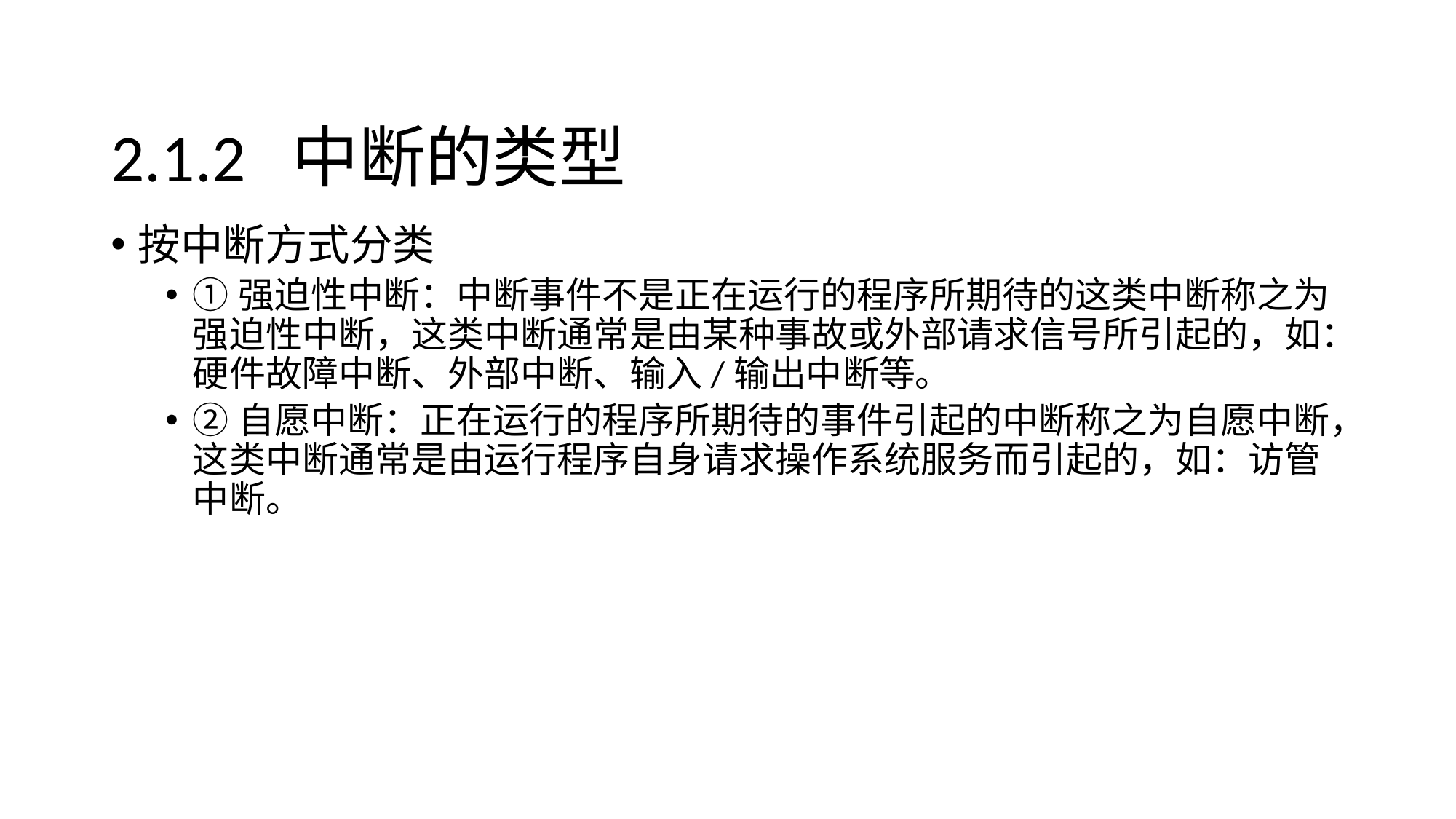

# 2.1.2  中断的类型
按中断方式分类
①强迫性中断：中断事件不是正在运行的程序所期待的这类中断称之为强迫性中断，这类中断通常是由某种事故或外部请求信号所引起的，如：硬件故障中断、外部中断、输入/输出中断等。
②自愿中断：正在运行的程序所期待的事件引起的中断称之为自愿中断，这类中断通常是由运行程序自身请求操作系统服务而引起的，如：访管中断。
8